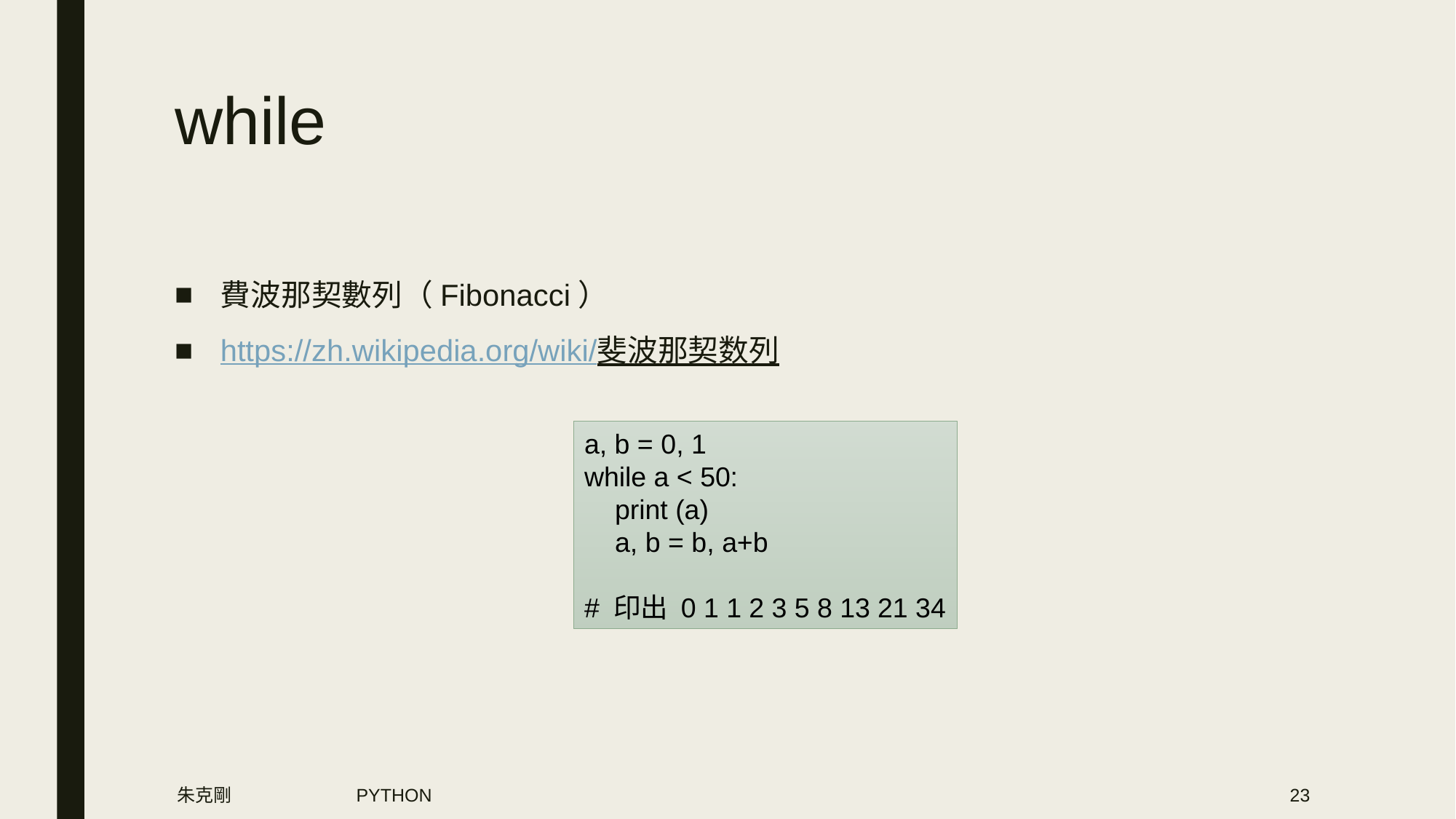

# while
費波那契數列（Fibonacci）
https://zh.wikipedia.org/wiki/斐波那契数列
a, b = 0, 1
while a < 50:
    print (a)
    a, b = b, a+b

# 印出 0 1 1 2 3 5 8 13 21 34
朱克剛
PYTHON
23